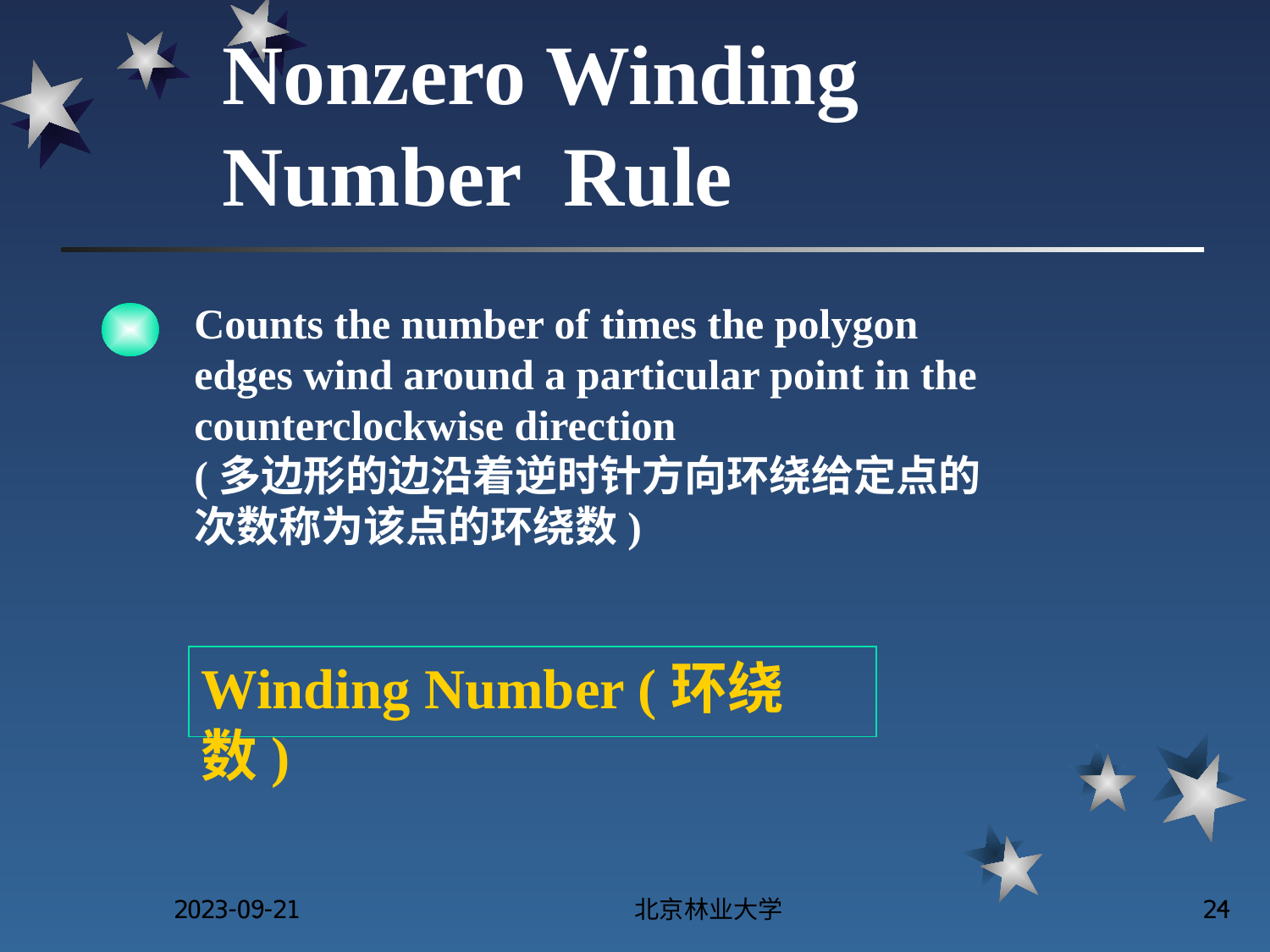

# Nonzero Winding Number  Rule
Counts the number of times the polygon edges wind around a particular point in the counterclockwise direction
(多边形的边沿着逆时针方向环绕给定点的次数称为该点的环绕数)

Winding Number (环绕数)
2023-09-21
北京林业大学
24